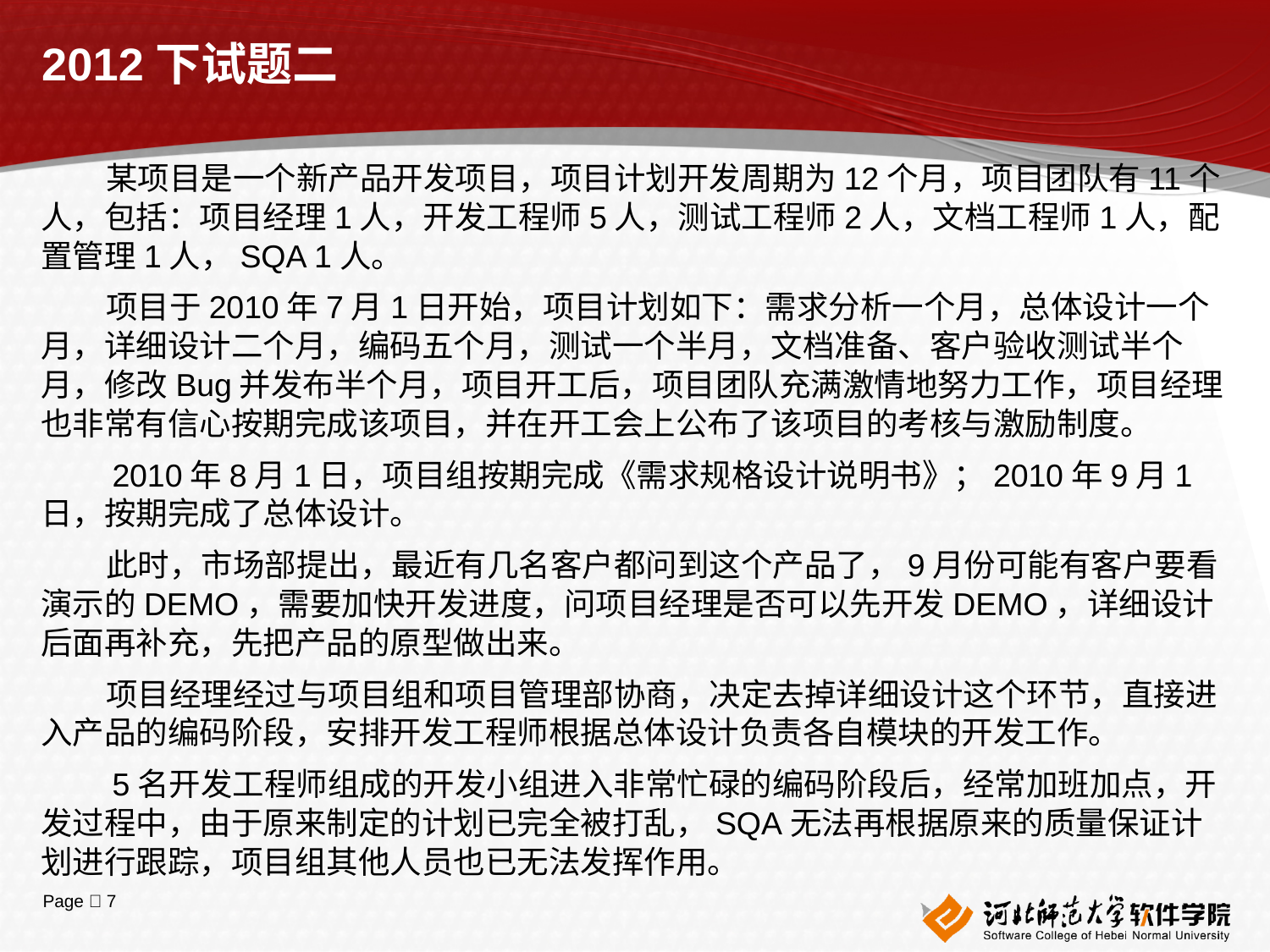

# 2012下试题二
        某项目是一个新产品开发项目，项目计划开发周期为12个月，项目团队有11个人，包括：项目经理1人，开发工程师5人，测试工程师2人，文档工程师1人，配置管理1人，SQA 1人。
        项目于2010年7月1日开始，项目计划如下：需求分析一个月，总体设计一个月，详细设计二个月，编码五个月，测试一个半月，文档准备、客户验收测试半个月，修改Bug并发布半个月，项目开工后，项目团队充满激情地努力工作，项目经理也非常有信心按期完成该项目，并在开工会上公布了该项目的考核与激励制度。
        2010年8月1日，项目组按期完成《需求规格设计说明书》；2010年9月1日，按期完成了总体设计。
        此时，市场部提出，最近有几名客户都问到这个产品了，9月份可能有客户要看演示的DEMO，需要加快开发进度，问项目经理是否可以先开发DEMO，详细设计后面再补充，先把产品的原型做出来。
        项目经理经过与项目组和项目管理部协商，决定去掉详细设计这个环节，直接进入产品的编码阶段，安排开发工程师根据总体设计负责各自模块的开发工作。
        5名开发工程师组成的开发小组进入非常忙碌的编码阶段后，经常加班加点，开发过程中，由于原来制定的计划已完全被打乱，SQA无法再根据原来的质量保证计划进行跟踪，项目组其他人员也已无法发挥作用。